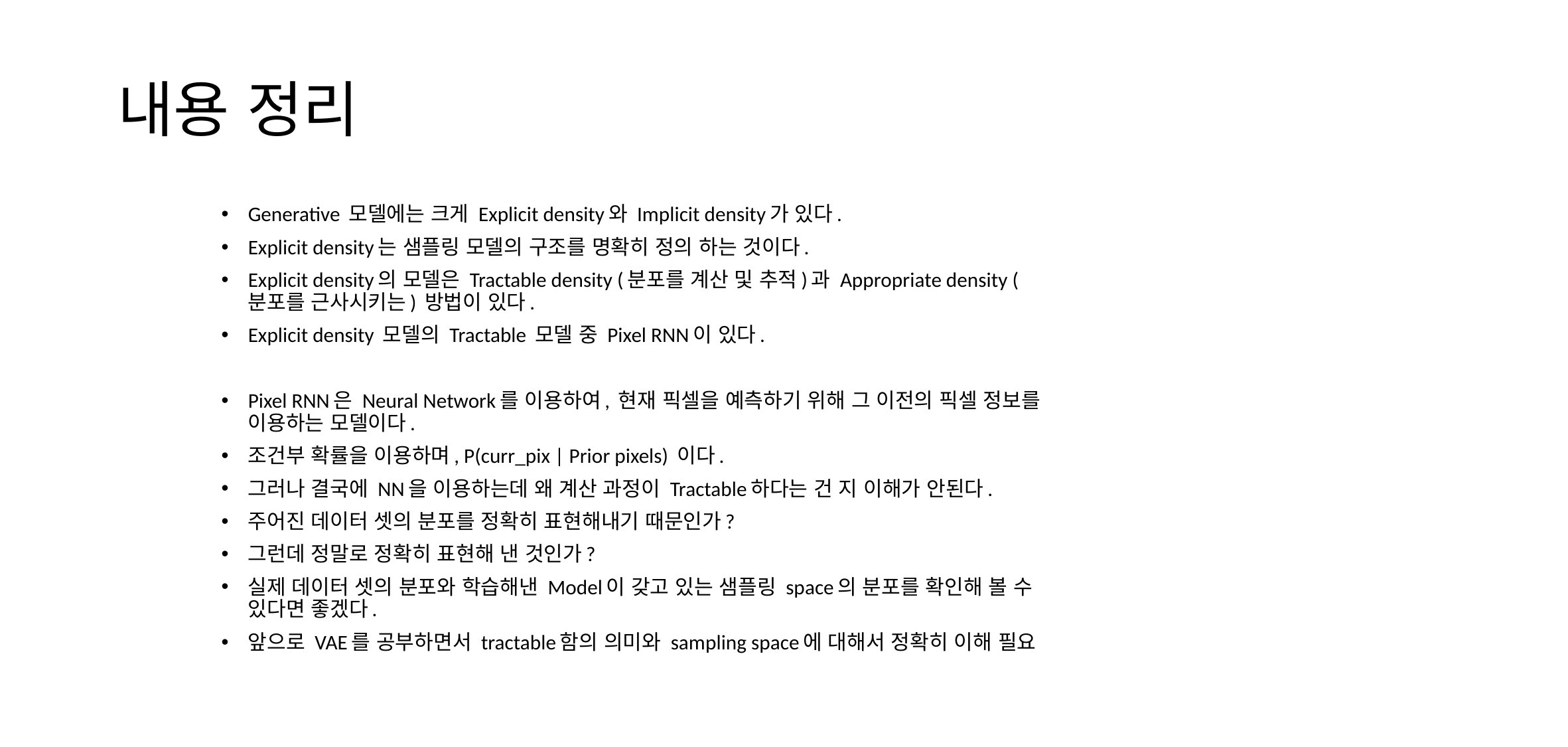

# 내용 정리
Generative 모델에는 크게 Explicit density와 Implicit density가 있다.
Explicit density는 샘플링 모델의 구조를 명확히 정의 하는 것이다.
Explicit density의 모델은 Tractable density (분포를 계산 및 추적)과 Appropriate density (분포를 근사시키는) 방법이 있다.
Explicit density 모델의 Tractable 모델 중 Pixel RNN이 있다.

Pixel RNN은 Neural Network를 이용하여, 현재 픽셀을 예측하기 위해 그 이전의 픽셀 정보를 이용하는 모델이다.
조건부 확률을 이용하며, P(curr_pix | Prior pixels) 이다.
그러나 결국에 NN을 이용하는데 왜 계산 과정이 Tractable하다는 건 지 이해가 안된다.
주어진 데이터 셋의 분포를 정확히 표현해내기 때문인가?
그런데 정말로 정확히 표현해 낸 것인가?
실제 데이터 셋의 분포와 학습해낸 Model이 갖고 있는 샘플링 space의 분포를 확인해 볼 수 있다면 좋겠다.
앞으로 VAE를 공부하면서 tractable함의 의미와 sampling space에 대해서 정확히 이해 필요